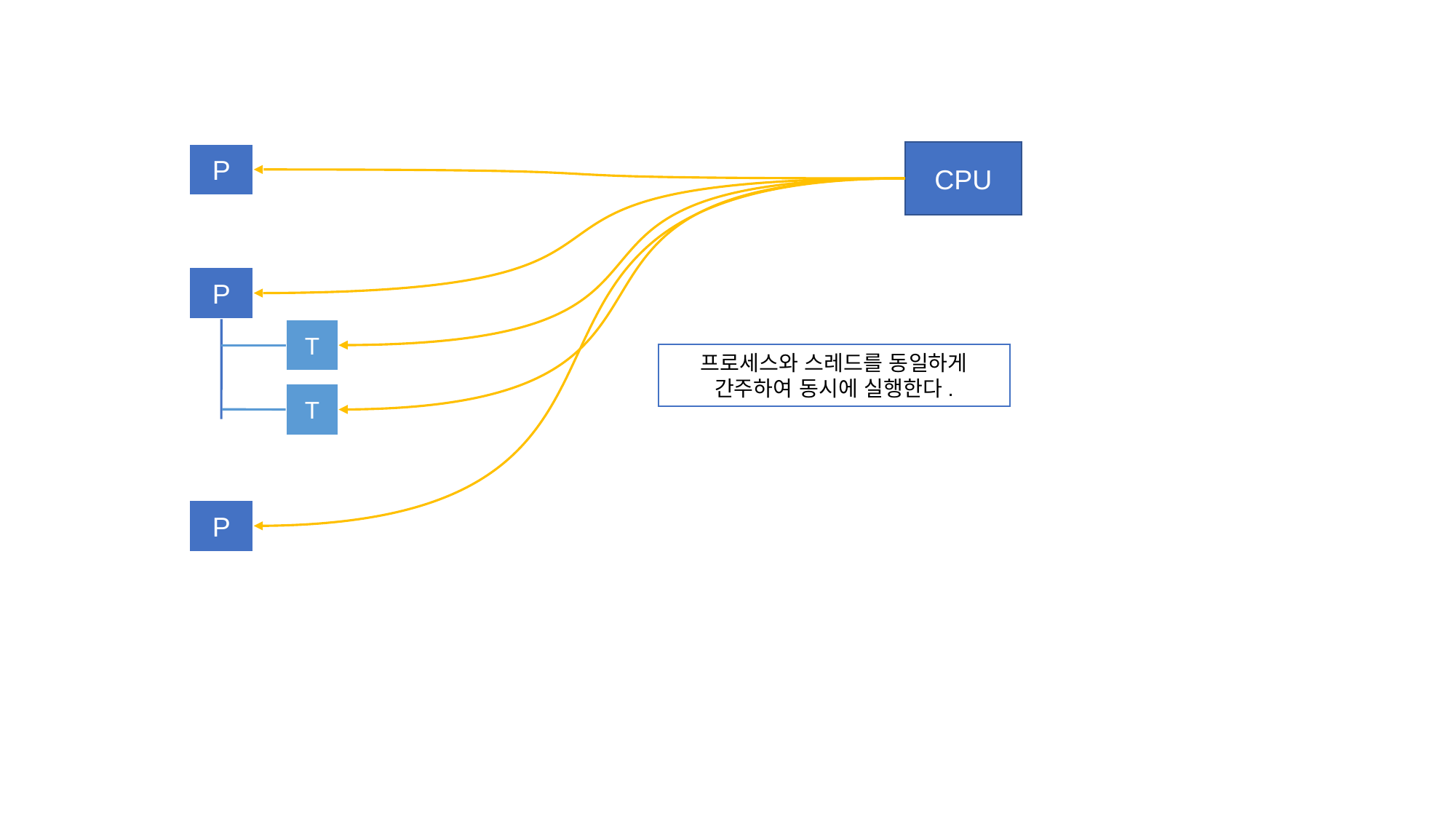

CPU
P
P
T
프로세스와 스레드를 동일하게
간주하여 동시에 실행한다.
T
P